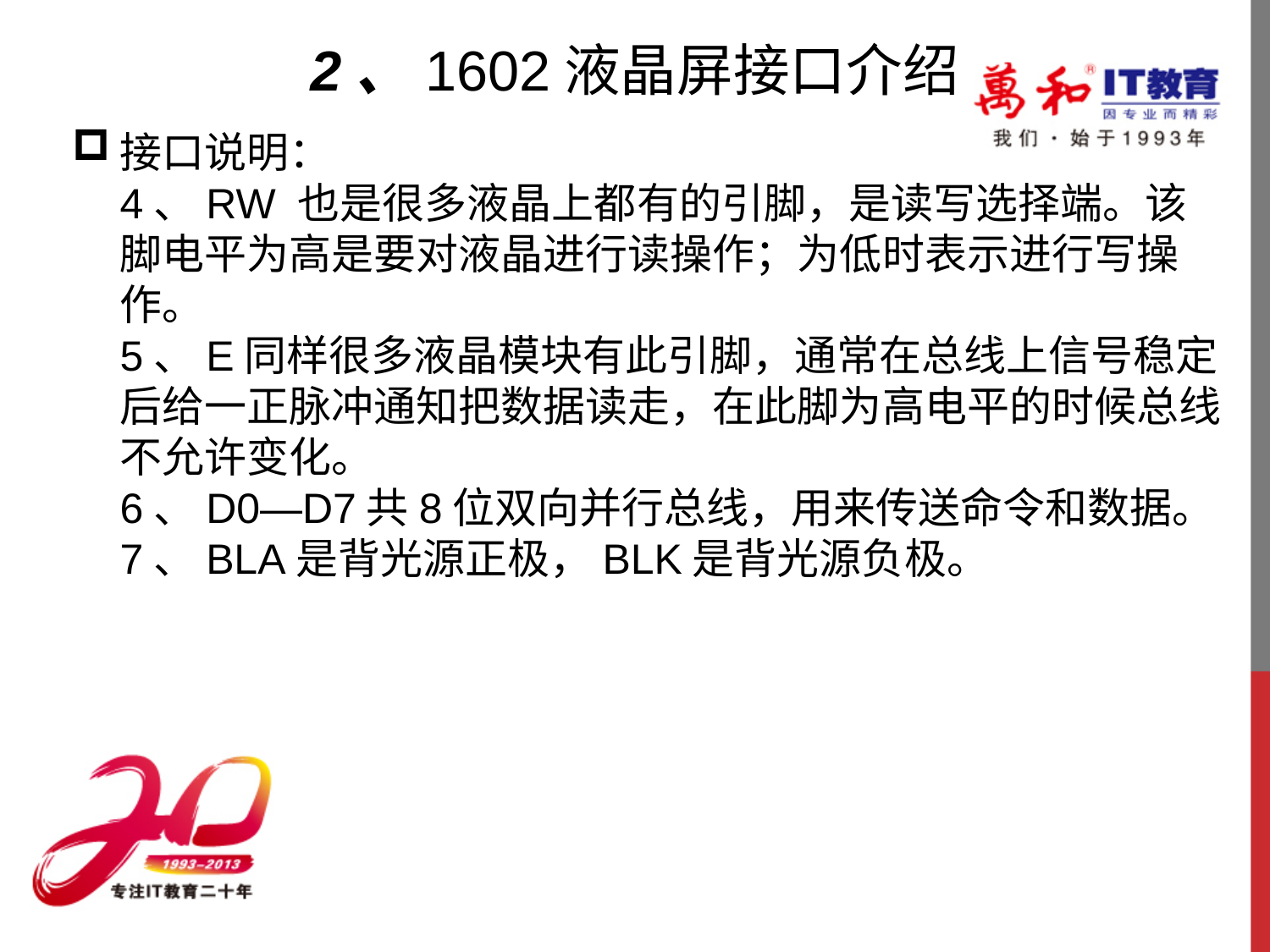

# 2、1602液晶屏接口介绍
接口说明：
4、RW 也是很多液晶上都有的引脚，是读写选择端。该脚电平为高是要对液晶进行读操作；为低时表示进行写操作。
5、E同样很多液晶模块有此引脚，通常在总线上信号稳定后给一正脉冲通知把数据读走，在此脚为高电平的时候总线不允许变化。
6、D0—D7共8位双向并行总线，用来传送命令和数据。
7、BLA是背光源正极，BLK是背光源负极。